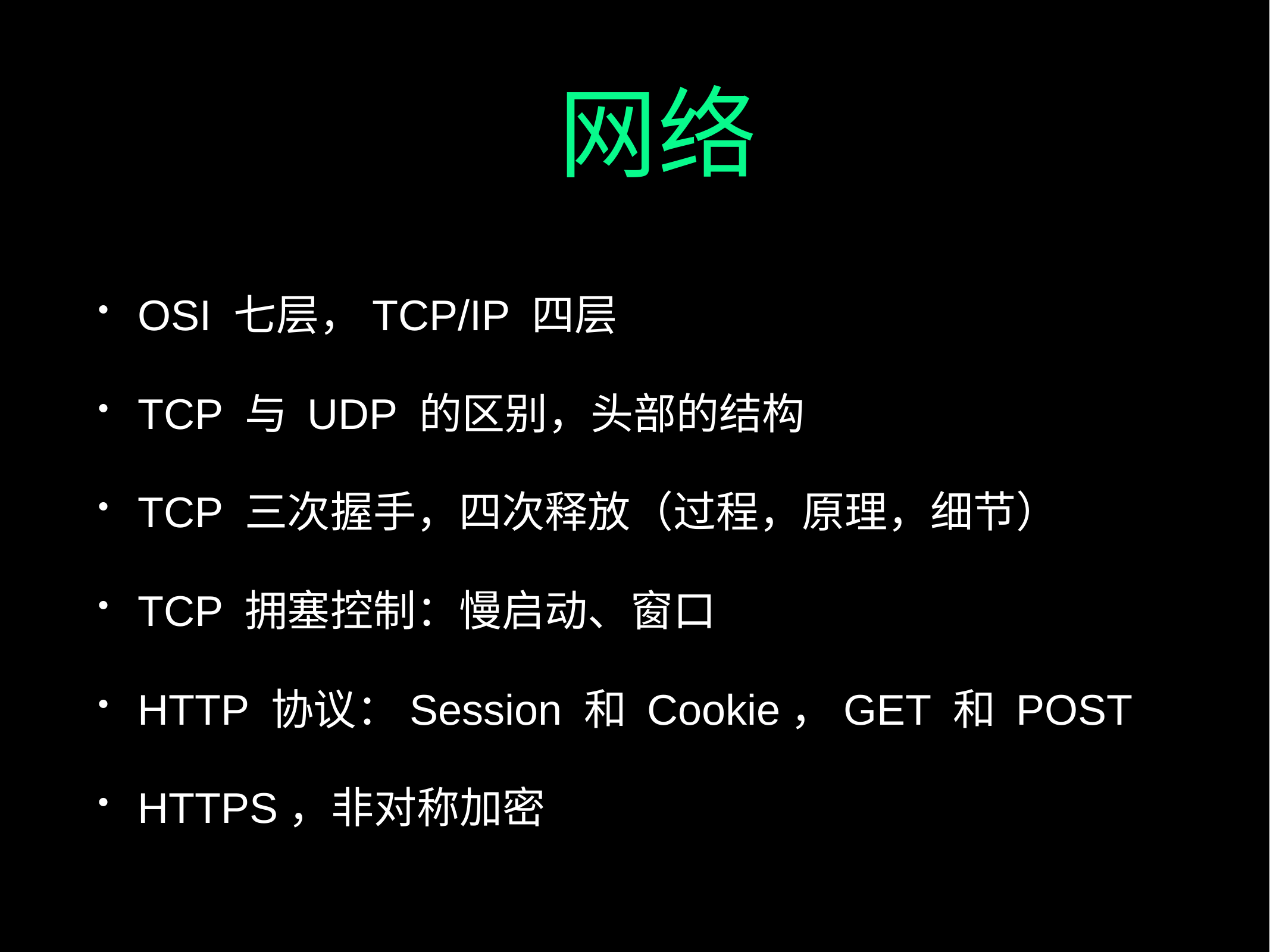

# 网络
OSI 七层，TCP/IP 四层
TCP 与 UDP 的区别，头部的结构
TCP 三次握手，四次释放（过程，原理，细节）
TCP 拥塞控制：慢启动、窗口
HTTP 协议：Session 和 Cookie，GET 和 POST
HTTPS，非对称加密